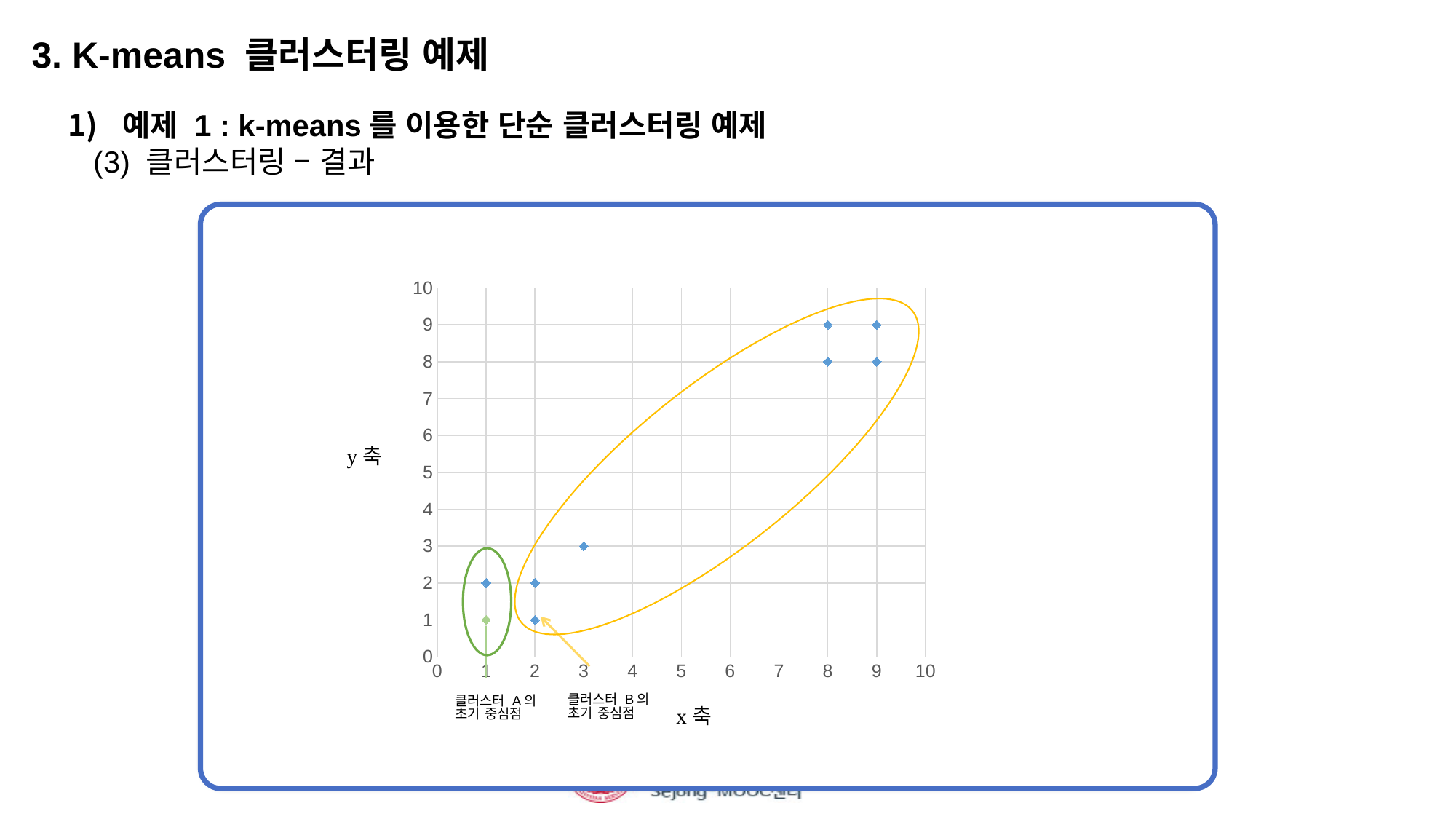

3. K-means 클러스터링 예제
예제 1 : k-means를 이용한 단순 클러스터링 예제
   (3) 클러스터링 – 결과

### Chart

| Category | X-Y 값 |
|---|---|